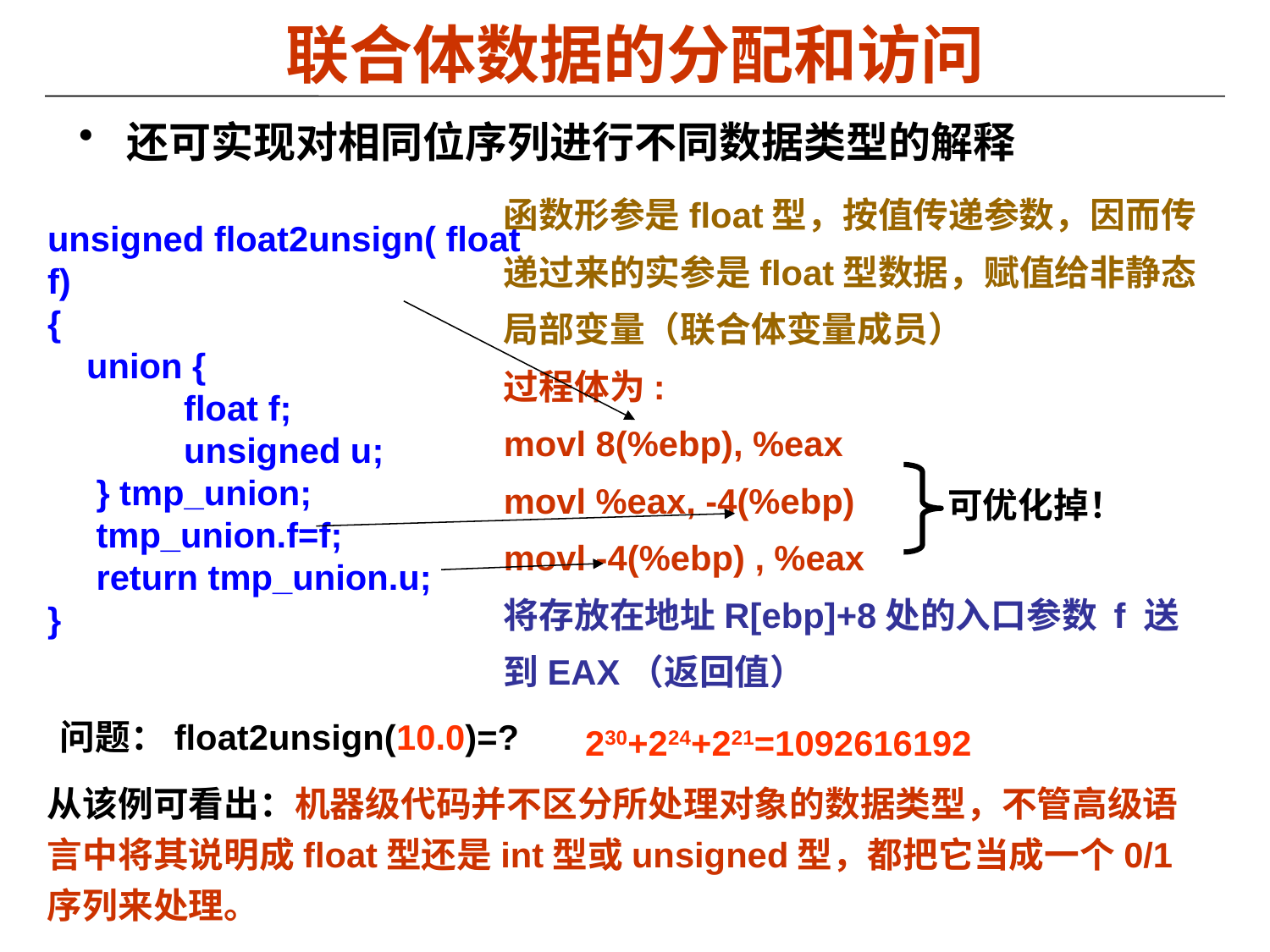

# 联合体数据的分配和访问
还可实现对相同位序列进行不同数据类型的解释

函数形参是float型，按值传递参数，因而传递过来的实参是float型数据，赋值给非静态局部变量（联合体变量成员）
过程体为:
movl 8(%ebp), %eax
movl %eax, -4(%ebp)
movl -4(%ebp) , %eax
将存放在地址R[ebp]+8处的入口参数 f 送到EAX（返回值）

unsigned float2unsign( float f)
{
    union {
              float f;
              unsigned u;
     } tmp_union;
     tmp_union.f=f;
     return tmp_union.u;
}

可优化掉！

问题：float2unsign(10.0)=?
230+224+221=1092616192

从该例可看出：机器级代码并不区分所处理对象的数据类型，不管高级语言中将其说明成float型还是int型或unsigned型，都把它当成一个0/1序列来处理。